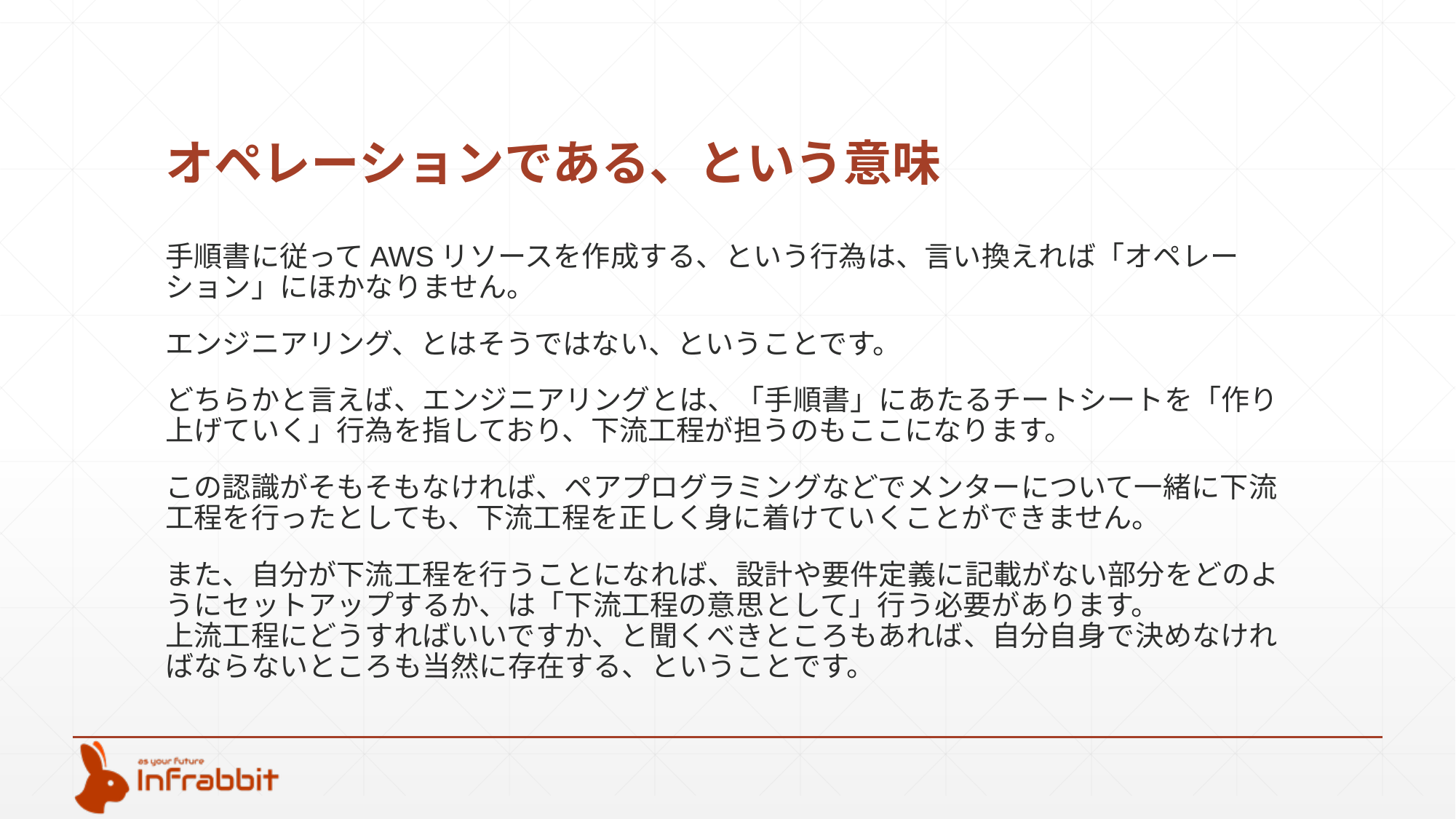

# オペレーションである、という意味
手順書に従ってAWSリソースを作成する、という行為は、言い換えれば「オペレーション」にほかなりません。
エンジニアリング、とはそうではない、ということです。
どちらかと言えば、エンジニアリングとは、「手順書」にあたるチートシートを「作り上げていく」行為を指しており、下流工程が担うのもここになります。
この認識がそもそもなければ、ペアプログラミングなどでメンターについて一緒に下流工程を行ったとしても、下流工程を正しく身に着けていくことができません。
また、自分が下流工程を行うことになれば、設計や要件定義に記載がない部分をどのようにセットアップするか、は「下流工程の意思として」行う必要があります。
上流工程にどうすればいいですか、と聞くべきところもあれば、自分自身で決めなければならないところも当然に存在する、ということです。